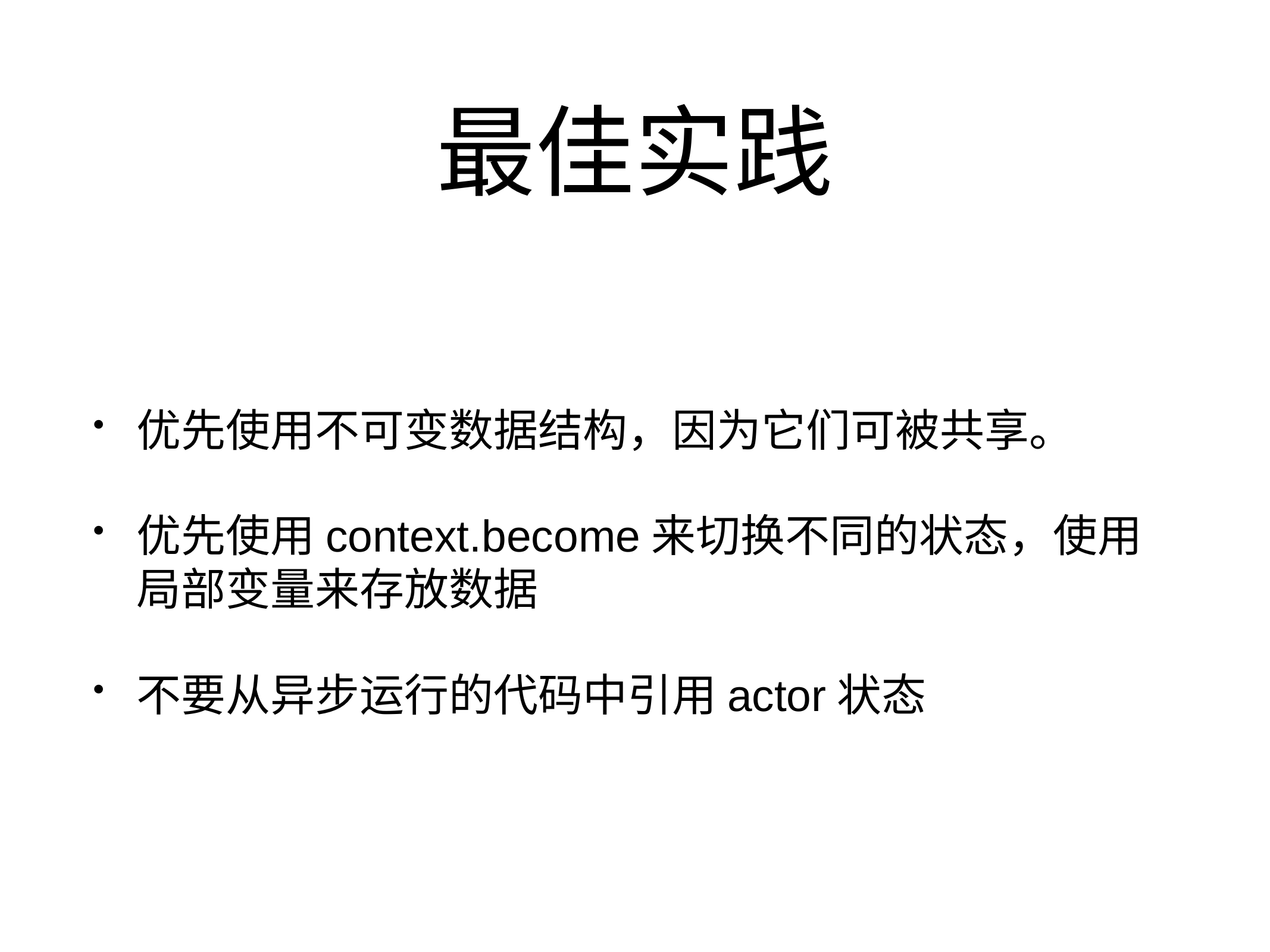

# 最佳实践
优先使用不可变数据结构，因为它们可被共享。
优先使用context.become来切换不同的状态，使用局部变量来存放数据
不要从异步运行的代码中引用actor状态